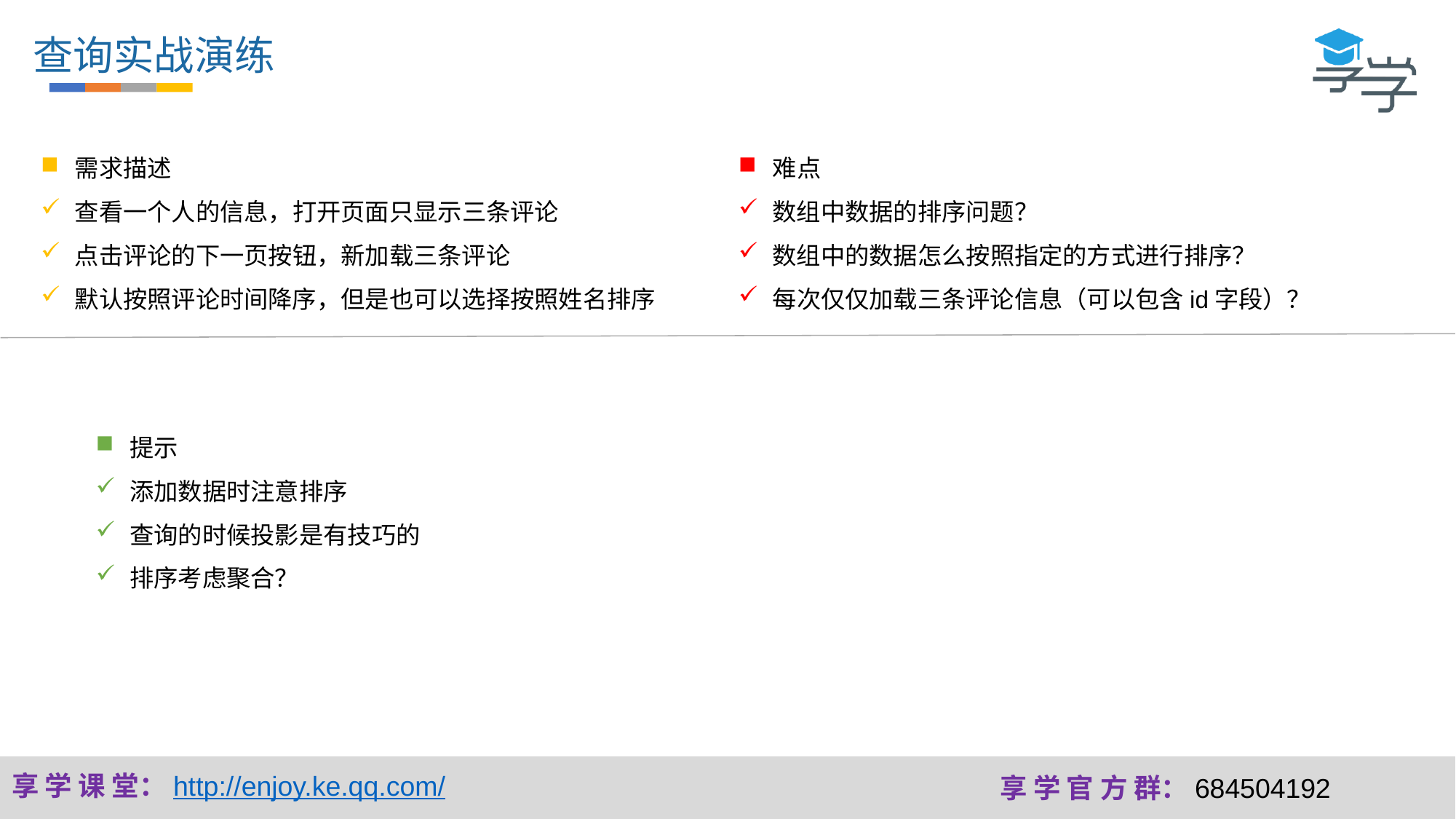

查询实战演练

需求描述
查看一个人的信息，打开页面只显示三条评论
点击评论的下一页按钮，新加载三条评论
默认按照评论时间降序，但是也可以选择按照姓名排序
难点
数组中数据的排序问题？
数组中的数据怎么按照指定的方式进行排序？
每次仅仅加载三条评论信息（可以包含id字段）？
提示
添加数据时注意排序
查询的时候投影是有技巧的
排序考虑聚合？